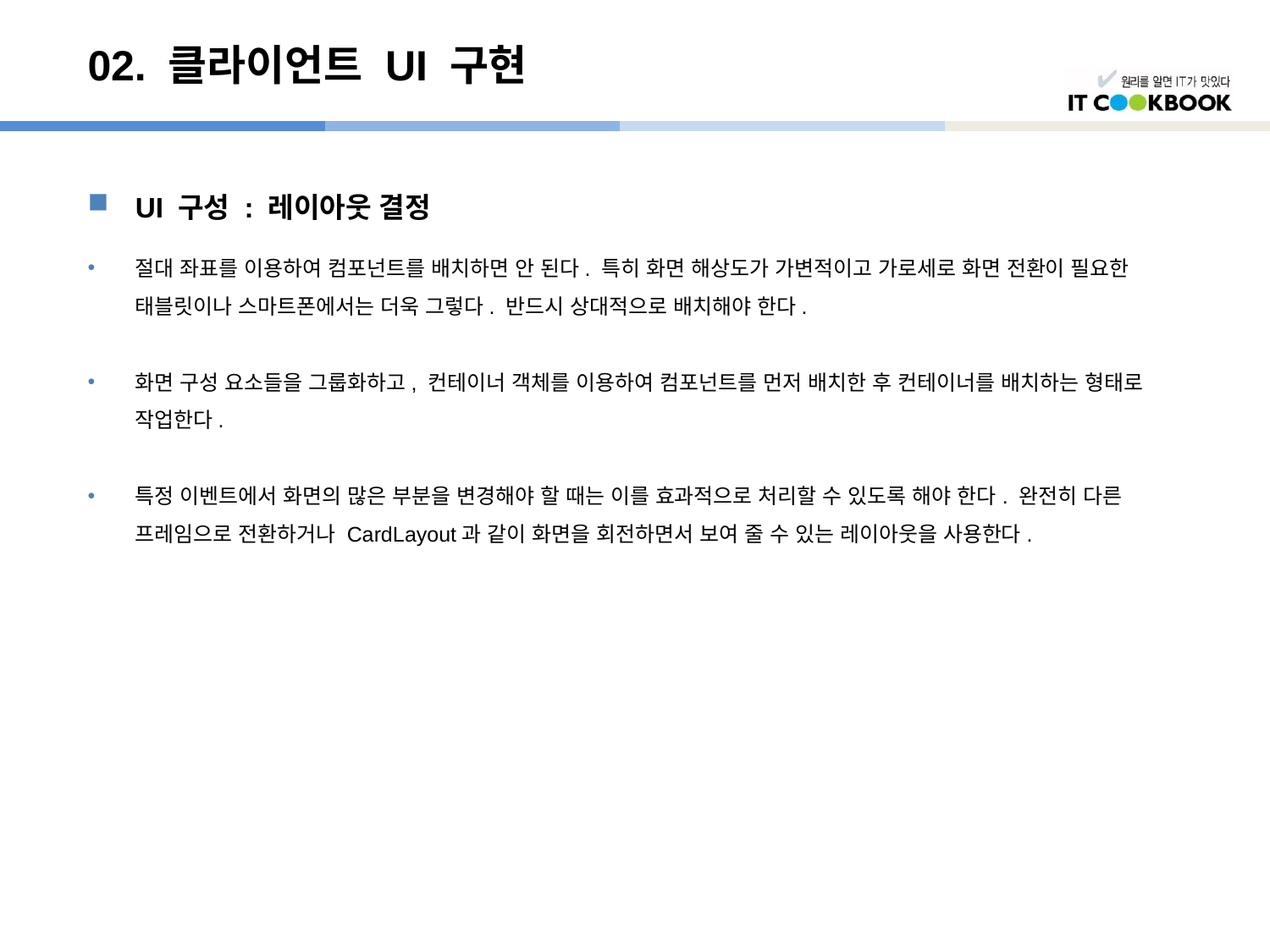

# 02. 클라이언트 UI 구현
UI 구성 : 레이아웃 결정
절대 좌표를 이용하여 컴포넌트를 배치하면 안 된다. 특히 화면 해상도가 가변적이고 가로세로 화면 전환이 필요한 태블릿이나 스마트폰에서는 더욱 그렇다. 반드시 상대적으로 배치해야 한다.

화면 구성 요소들을 그룹화하고, 컨테이너 객체를 이용하여 컴포넌트를 먼저 배치한 후 컨테이너를 배치하는 형태로 작업한다.

특정 이벤트에서 화면의 많은 부분을 변경해야 할 때는 이를 효과적으로 처리할 수 있도록 해야 한다. 완전히 다른 프레임으로 전환하거나 CardLayout과 같이 화면을 회전하면서 보여 줄 수 있는 레이아웃을 사용한다.